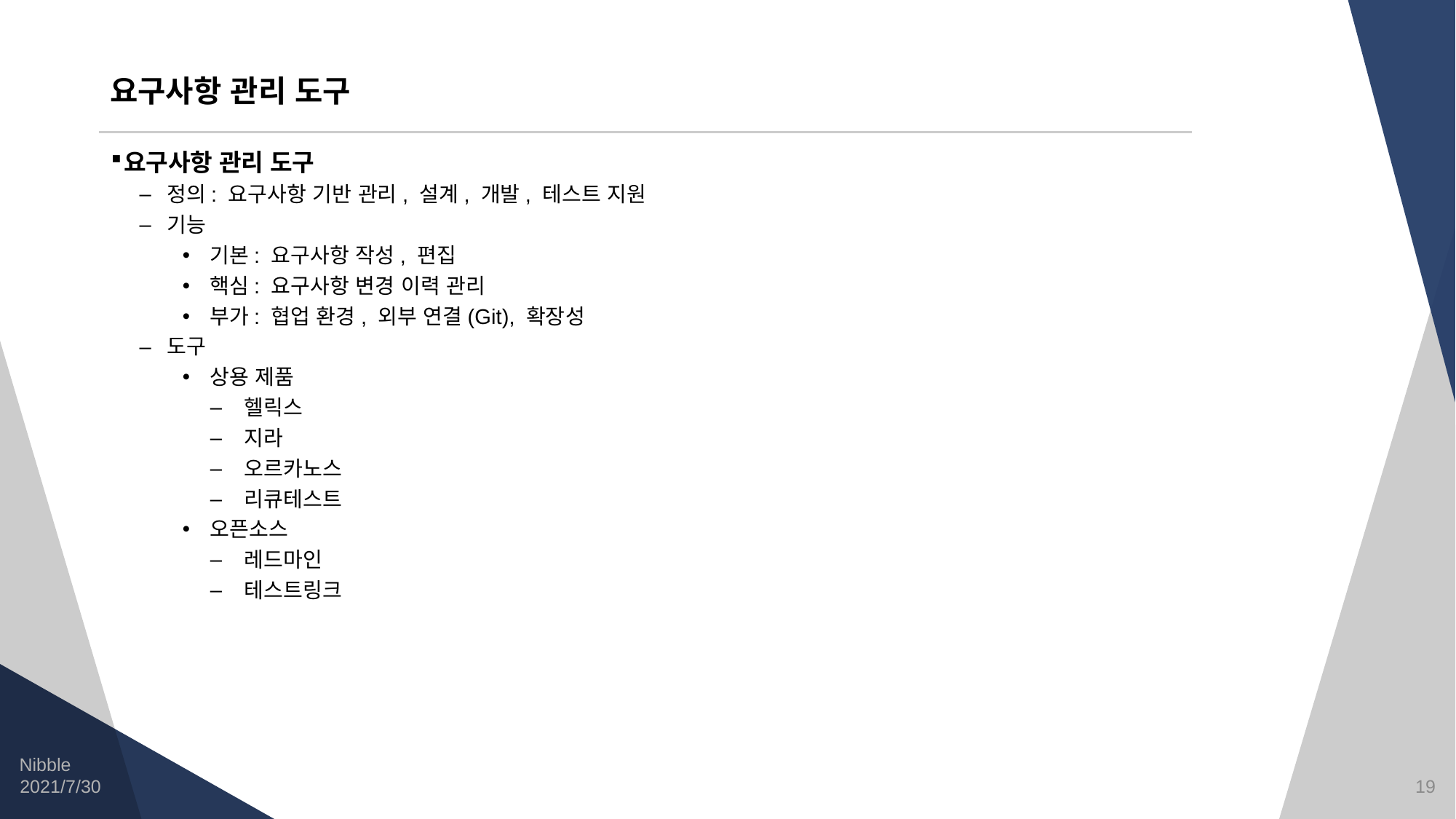

# 요구사항 관리 도구

요구사항 관리 도구
정의: 요구사항 기반 관리, 설계, 개발, 테스트 지원
기능
기본: 요구사항 작성, 편집
핵심: 요구사항 변경 이력 관리
부가: 협업 환경, 외부 연결(Git), 확장성
도구
상용 제품
헬릭스
지라
오르카노스
리큐테스트
오픈소스
레드마인
테스트링크
Nibble
2021/7/30
19